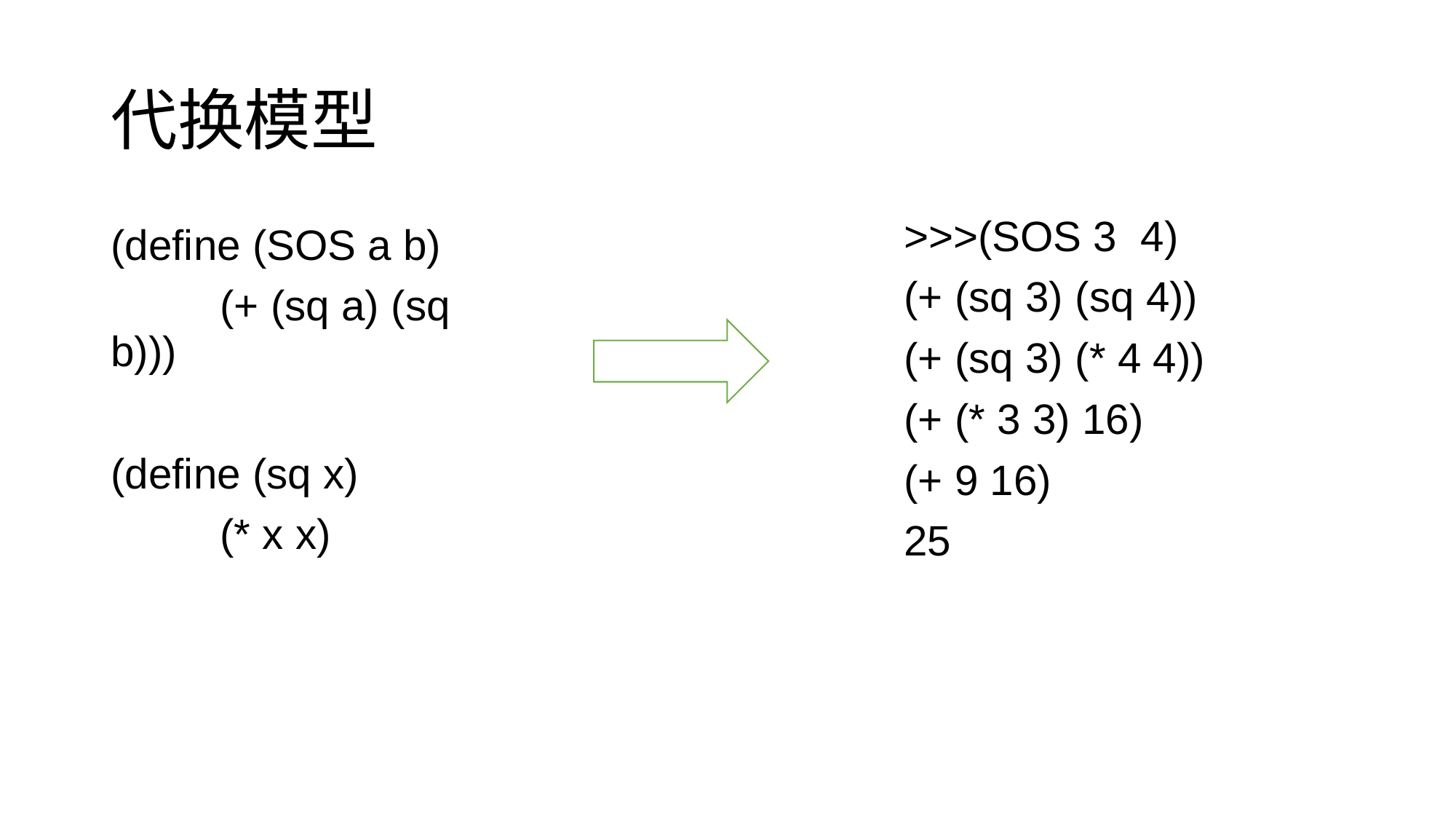

# 代换模型
>>>(SOS 3  4)
(+ (sq 3) (sq 4))
(+ (sq 3) (* 4 4))
(+ (* 3 3) 16)
(+ 9 16)
25

(define (SOS a b)
	(+ (sq a) (sq b)))

(define (sq x)
	(* x x)